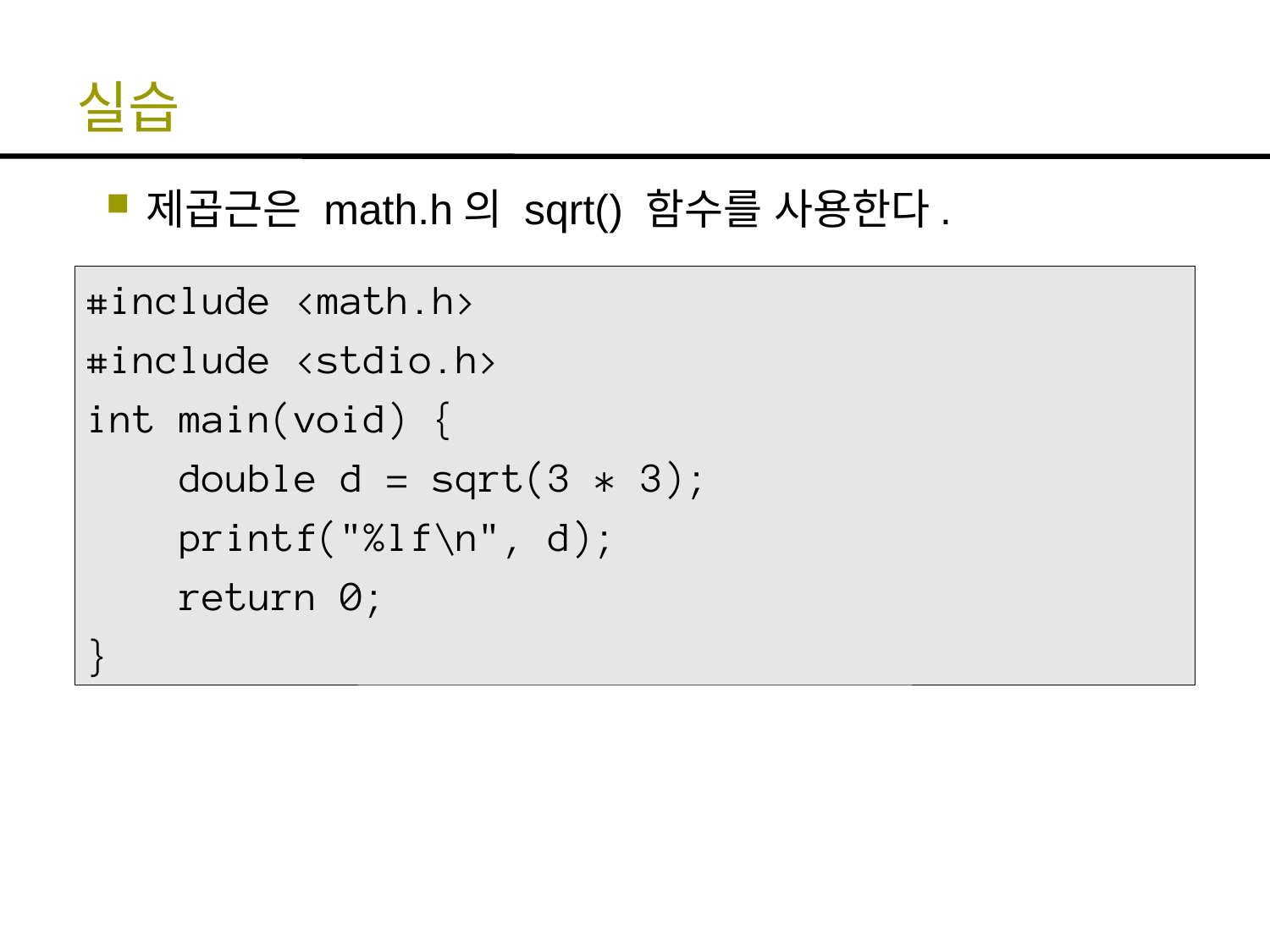

# 실습
제곱근은 math.h의 sqrt() 함수를 사용한다.

#include <math.h>
#include <stdio.h>
int main(void) {
    double d = sqrt(3 * 3);
    printf("%lf\n", d);
    return 0;
}